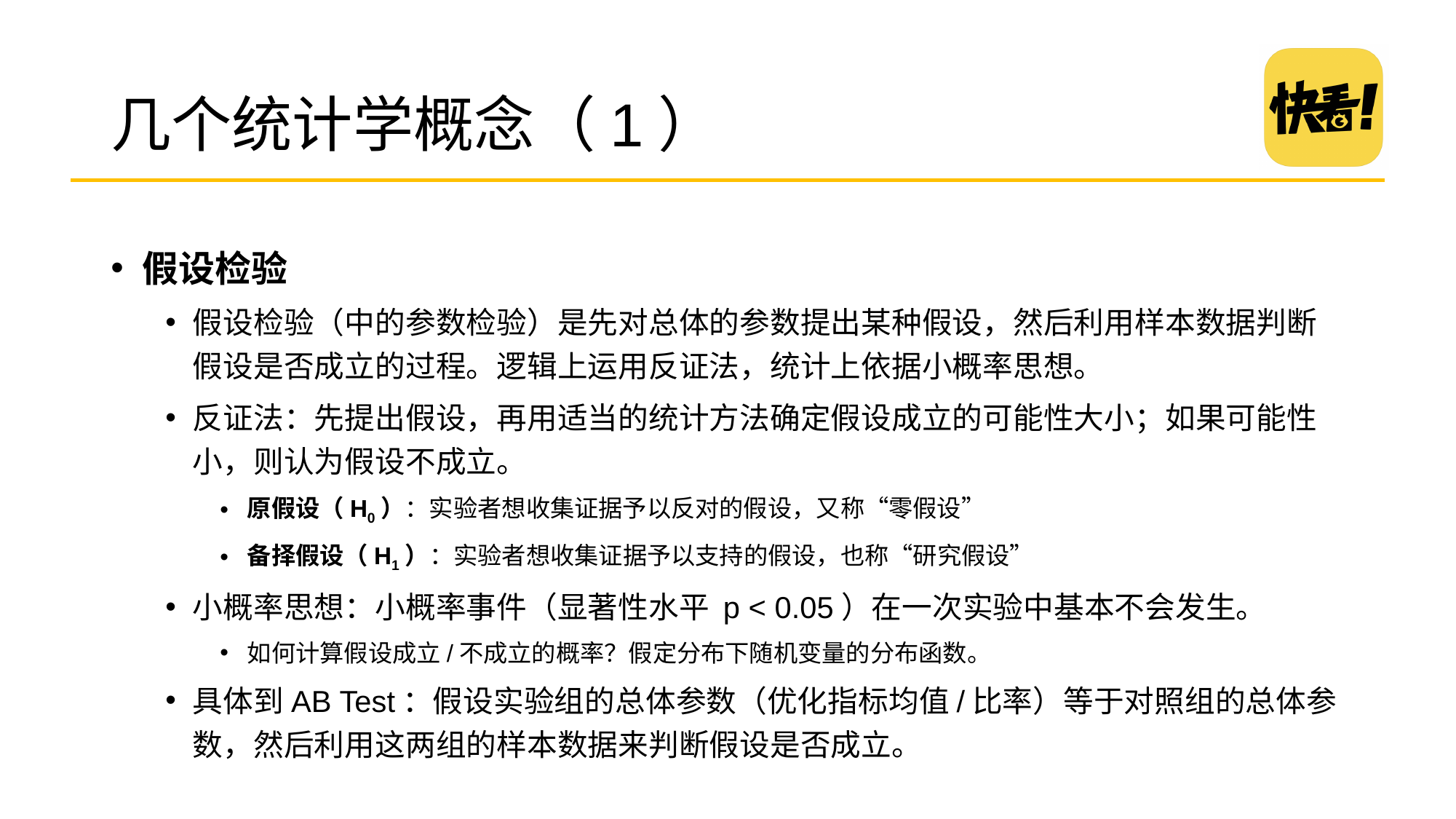

# 几个统计学概念（1）
假设检验
假设检验（中的参数检验）是先对总体的参数提出某种假设，然后利用样本数据判断假设是否成立的过程。逻辑上运用反证法，统计上依据小概率思想。
反证法：先提出假设，再用适当的统计方法确定假设成立的可能性大小；如果可能性小，则认为假设不成立。
原假设（H0）：实验者想收集证据予以反对的假设，又称“零假设”
备择假设（H1）：实验者想收集证据予以支持的假设，也称“研究假设”
小概率思想：小概率事件（显著性水平 p < 0.05）在一次实验中基本不会发生。
如何计算假设成立/不成立的概率？假定分布下随机变量的分布函数。
具体到AB Test：假设实验组的总体参数（优化指标均值/比率）等于对照组的总体参数，然后利用这两组的样本数据来判断假设是否成立。